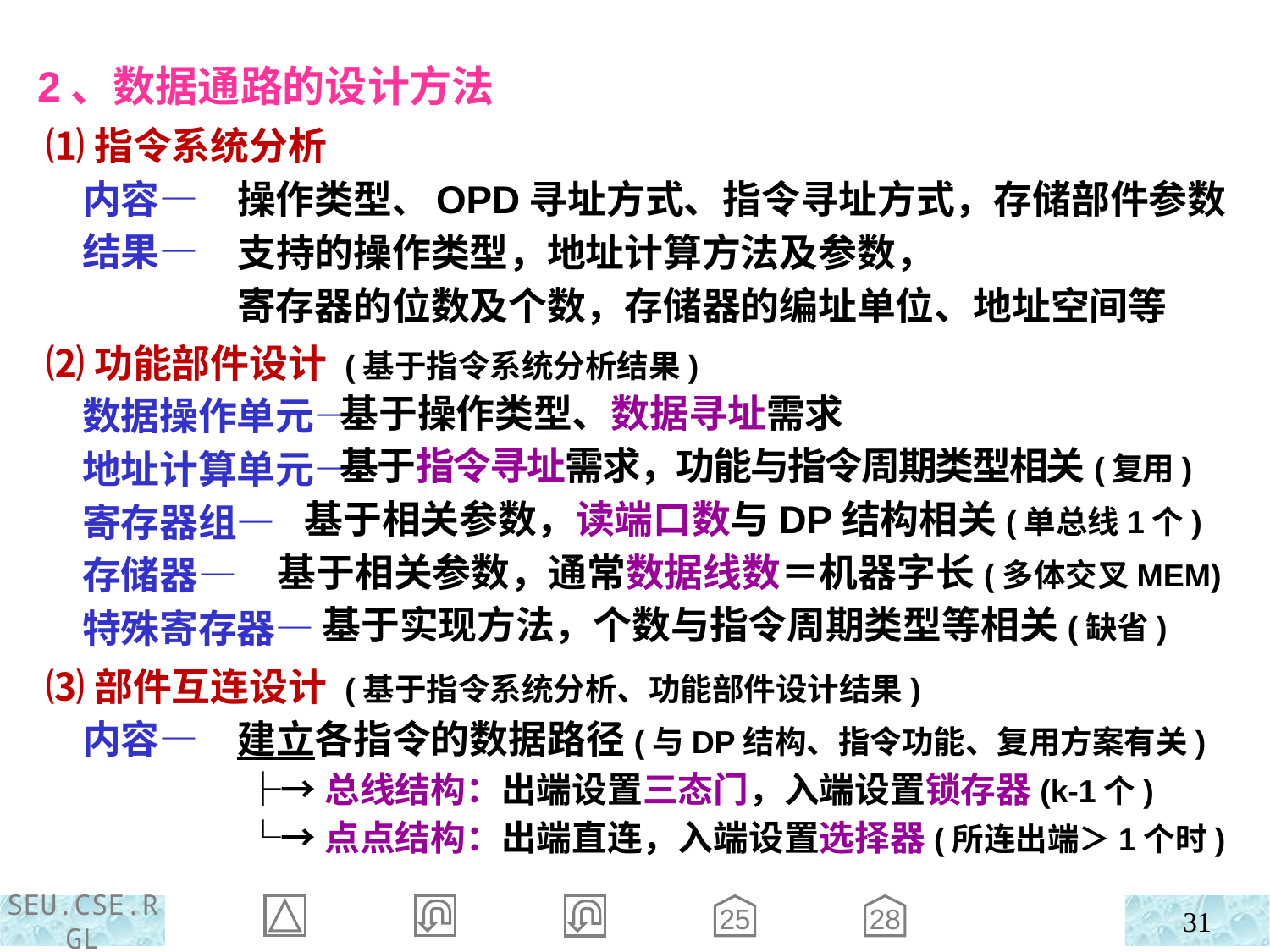

2、数据通路的设计方法
 ⑴指令系统分析
    内容—
    结果—

 ⑵功能部件设计 (基于指令系统分析结果)
    数据操作单元—
    地址计算单元—
    寄存器组—
    存储器—
    特殊寄存器—
 ⑶部件互连设计 (基于指令系统分析、功能部件设计结果)
    内容—
操作类型、OPD寻址方式、指令寻址方式，存储部件参数
支持的操作类型，地址计算方法及参数，
寄存器的位数及个数，存储器的编址单位、地址空间等
      基于操作类型、数据寻址需求
      基于指令寻址需求，功能与指令周期类型相关(复用)
  基于相关参数，读端口数与DP结构相关(单总线1个)
基于相关参数，通常数据线数＝机器字长(多体交叉MEM)
    基于实现方法，个数与指令周期类型等相关(缺省)
建立各指令的数据路径(与DP结构、指令功能、复用方案有关)
 ├→总线结构：出端设置三态门，入端设置锁存器(k-1个)
 └→点点结构：出端直连，入端设置选择器(所连出端＞1个时)

25
28

31